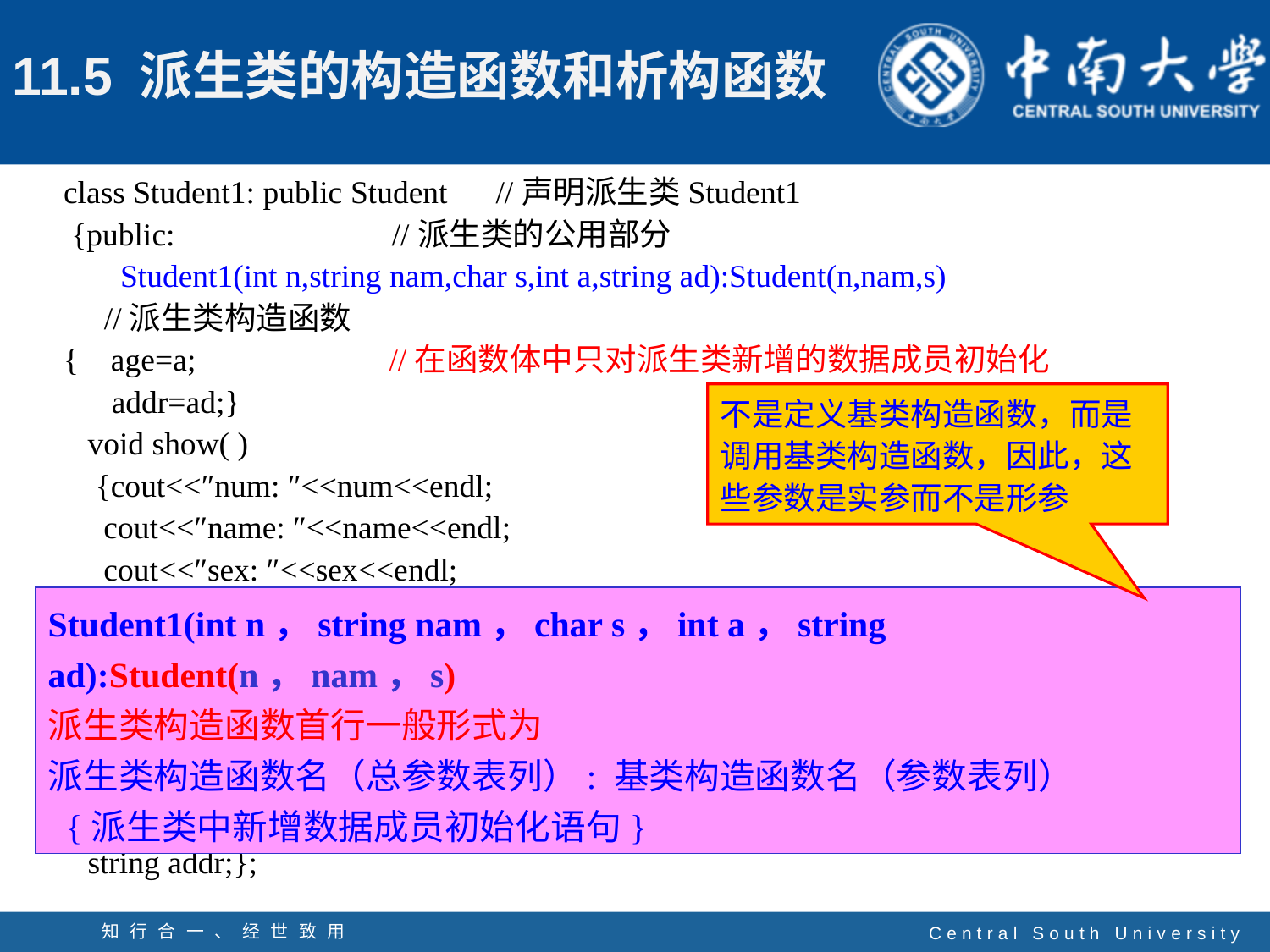

class Student1: public Student      //声明派生类Student1
 {public:                           //派生类的公用部分
   Student1(int n,string nam,char s,int a,string ad):Student(n,nam,s)
 //派生类构造函数
{    age=a;                        //在函数体中只对派生类新增的数据成员初始化
      addr=ad;}
   void show( )
    {cout<<″num: ″<<num<<endl;
     cout<<″name: ″<<name<<endl;
     cout<<″sex: ″<<sex<<endl;
     cout<<″age: ″<<age<<endl;
     cout<<″address: ″<<addr<<endl<<endl;
    }
   ~Student1( ){ }                         //派生类析构函数
  private:                               //派生类的私有部分
 int age;
   string addr;};

不是定义基类构造函数，而是调用基类构造函数，因此，这些参数是实参而不是形参
Student1(int n，string nam，char s，int a，string ad):Student(n，nam，s)
派生类构造函数首行一般形式为
派生类构造函数名（总参数表列）: 基类构造函数名（参数表列）
  {派生类中新增数据成员初始化语句}

知行合一、经世致用
自强不息 厚德载物
Central South University